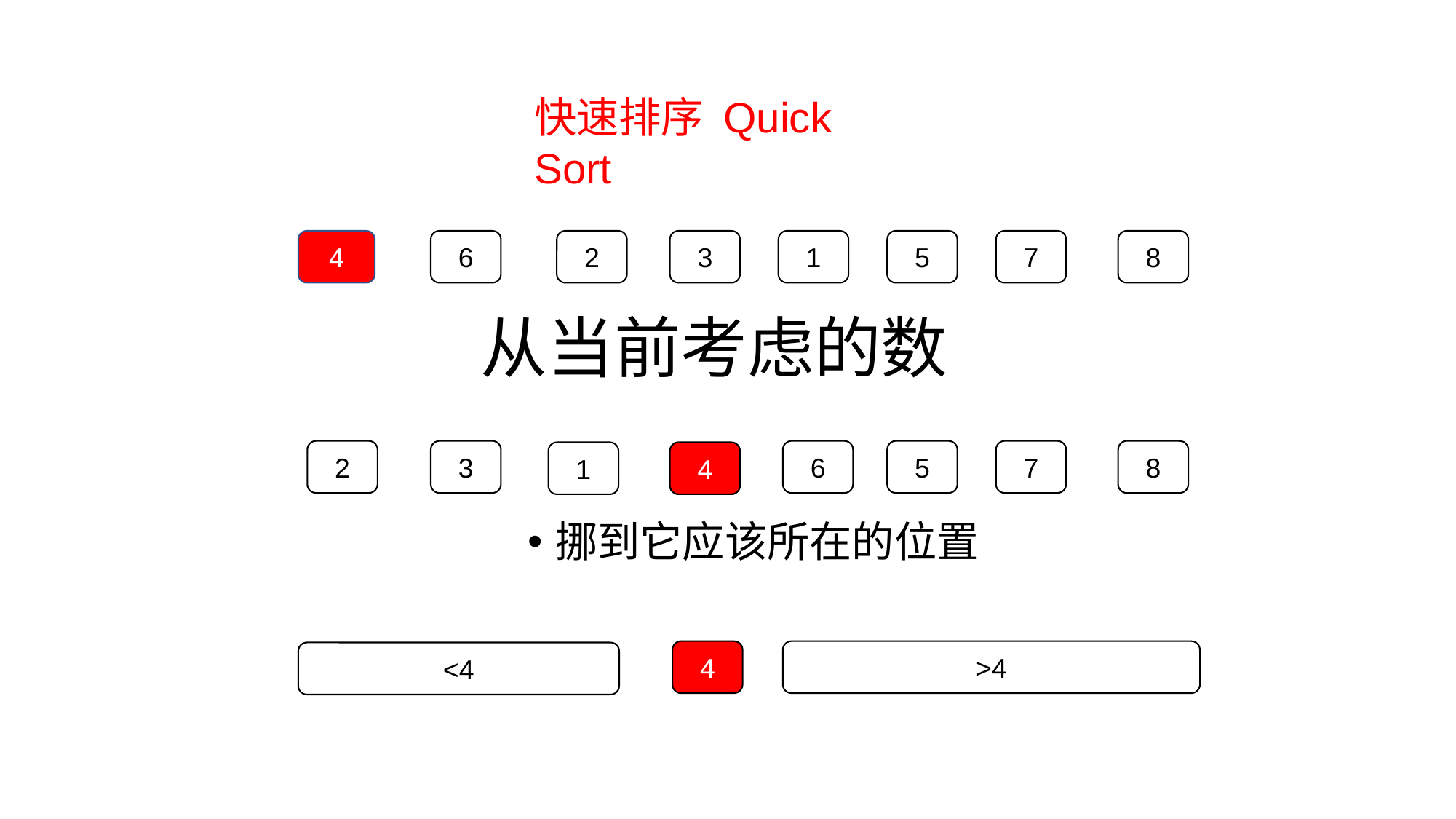

快速排序 Quick Sort
4
6
2
3
1
5
7
8
从当前考虑的数
2
3
6
5
7
8
1
4
挪到它应该所在的位置
4
>4
<4